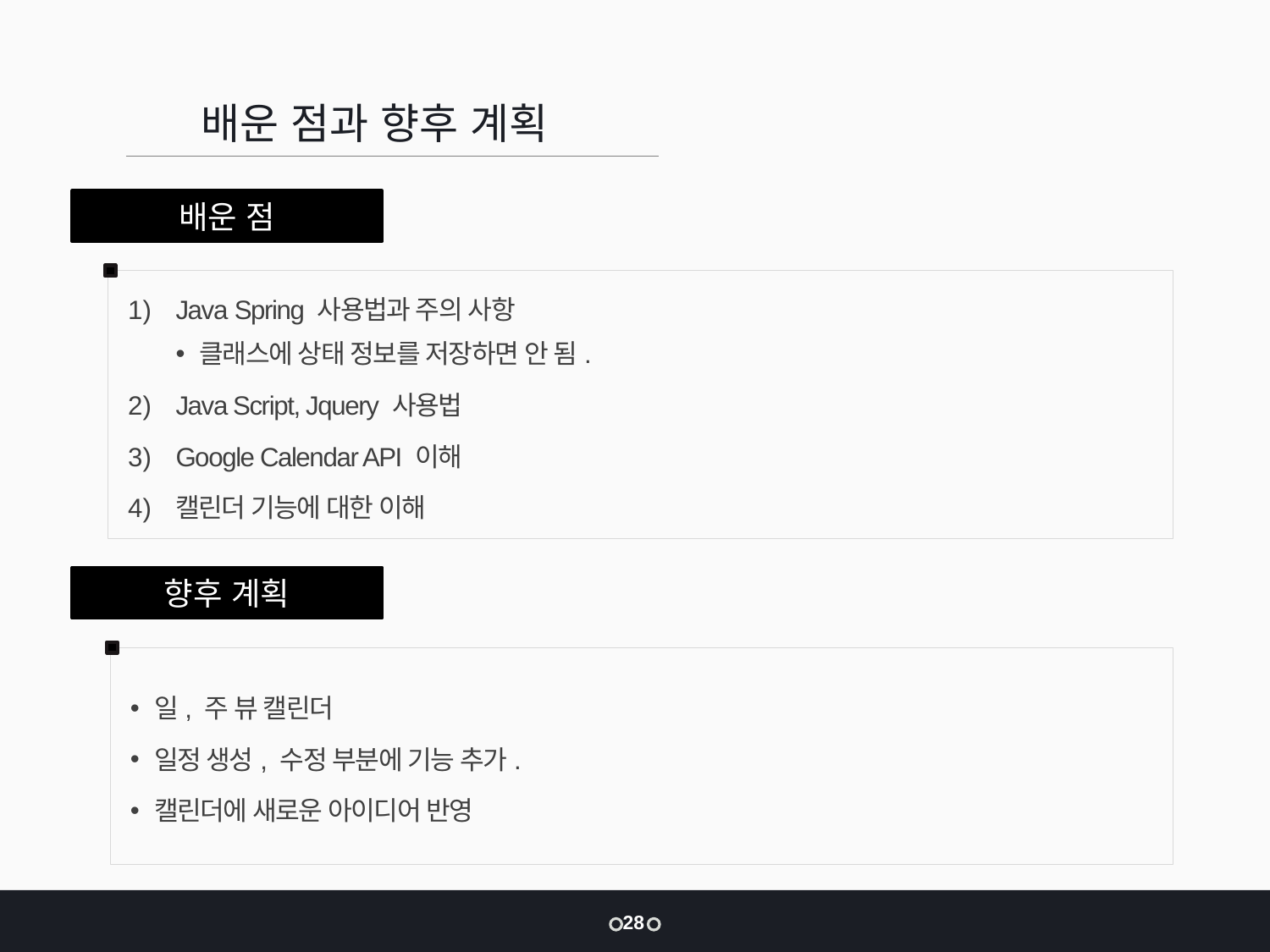

배운 점과 향후 계획
배운 점

Java Spring 사용법과 주의 사항
클래스에 상태 정보를 저장하면 안 됨.
Java Script, Jquery 사용법
Google Calendar API 이해
캘린더 기능에 대한 이해
향후 계획

일, 주 뷰 캘린더
일정 생성, 수정 부분에 기능 추가.
캘린더에 새로운 아이디어 반영
28